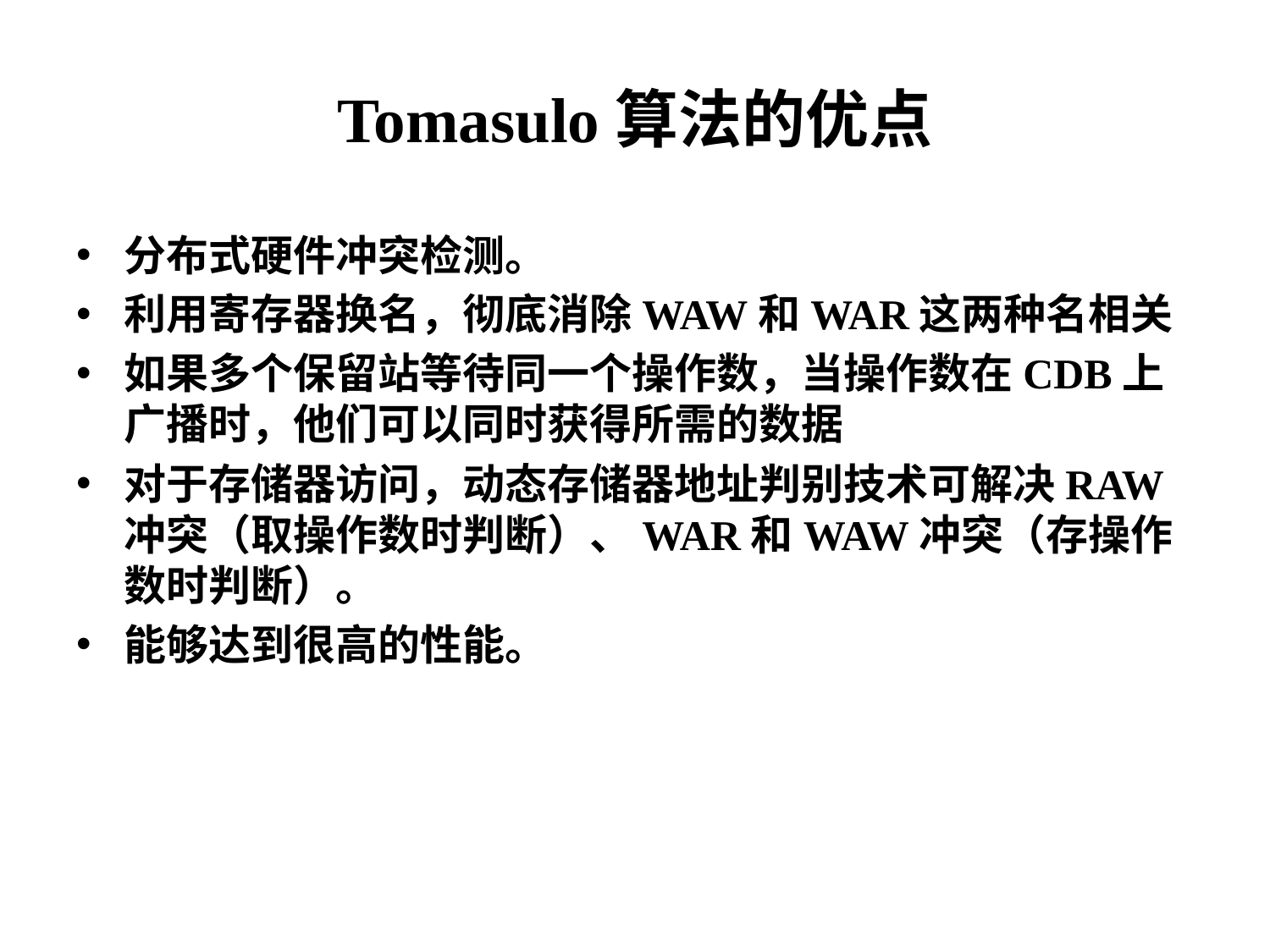

Tomasulo算法的优点
分布式硬件冲突检测。
利用寄存器换名，彻底消除WAW和WAR这两种名相关
如果多个保留站等待同一个操作数，当操作数在CDB上广播时，他们可以同时获得所需的数据
对于存储器访问，动态存储器地址判别技术可解决RAW冲突（取操作数时判断）、WAR和WAW冲突（存操作数时判断）。
能够达到很高的性能。